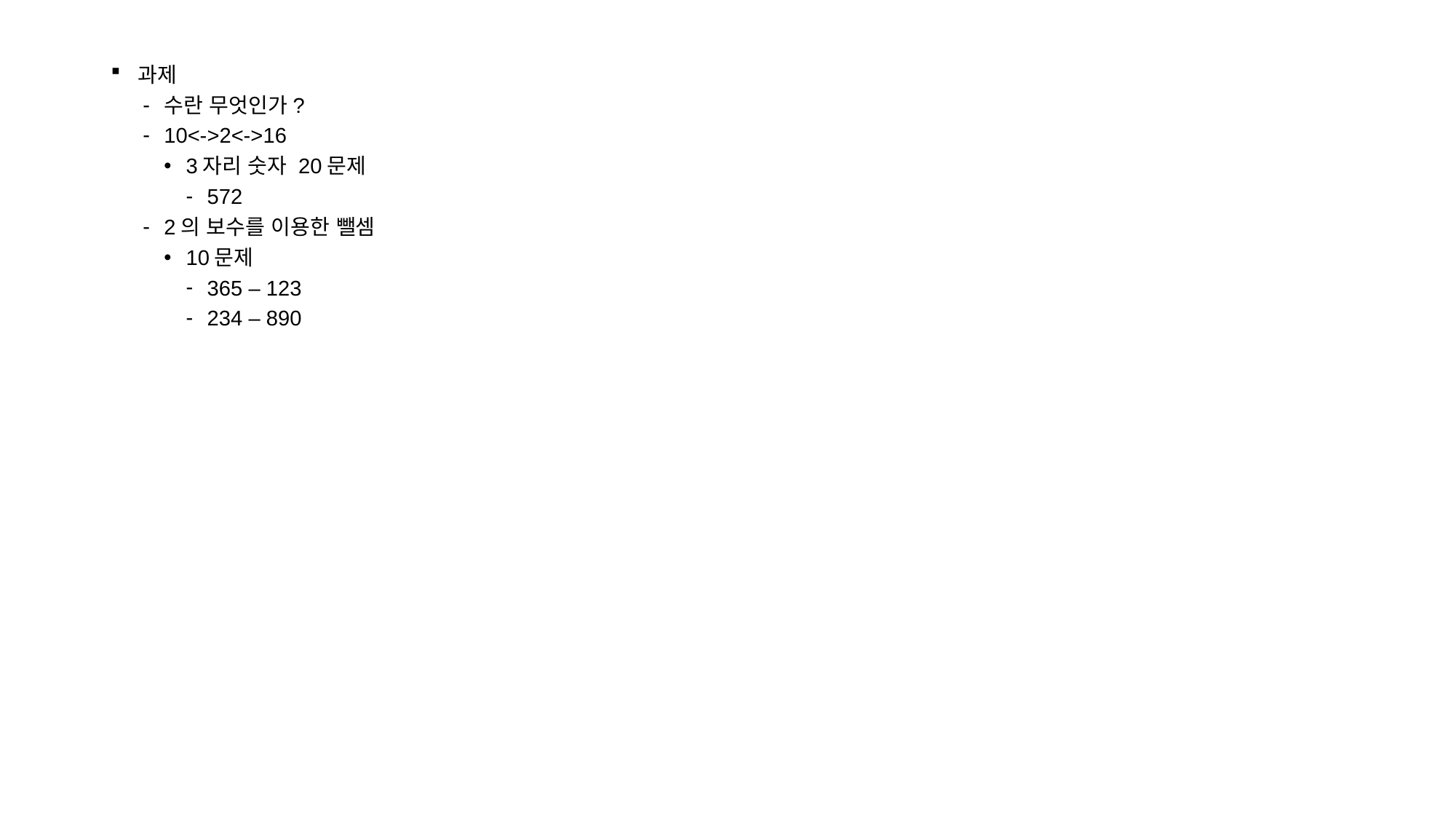

과제
수란 무엇인가?
10<->2<->16
3자리 숫자 20문제
572
2의 보수를 이용한 뺄셈
10문제
365 – 123
234 – 890